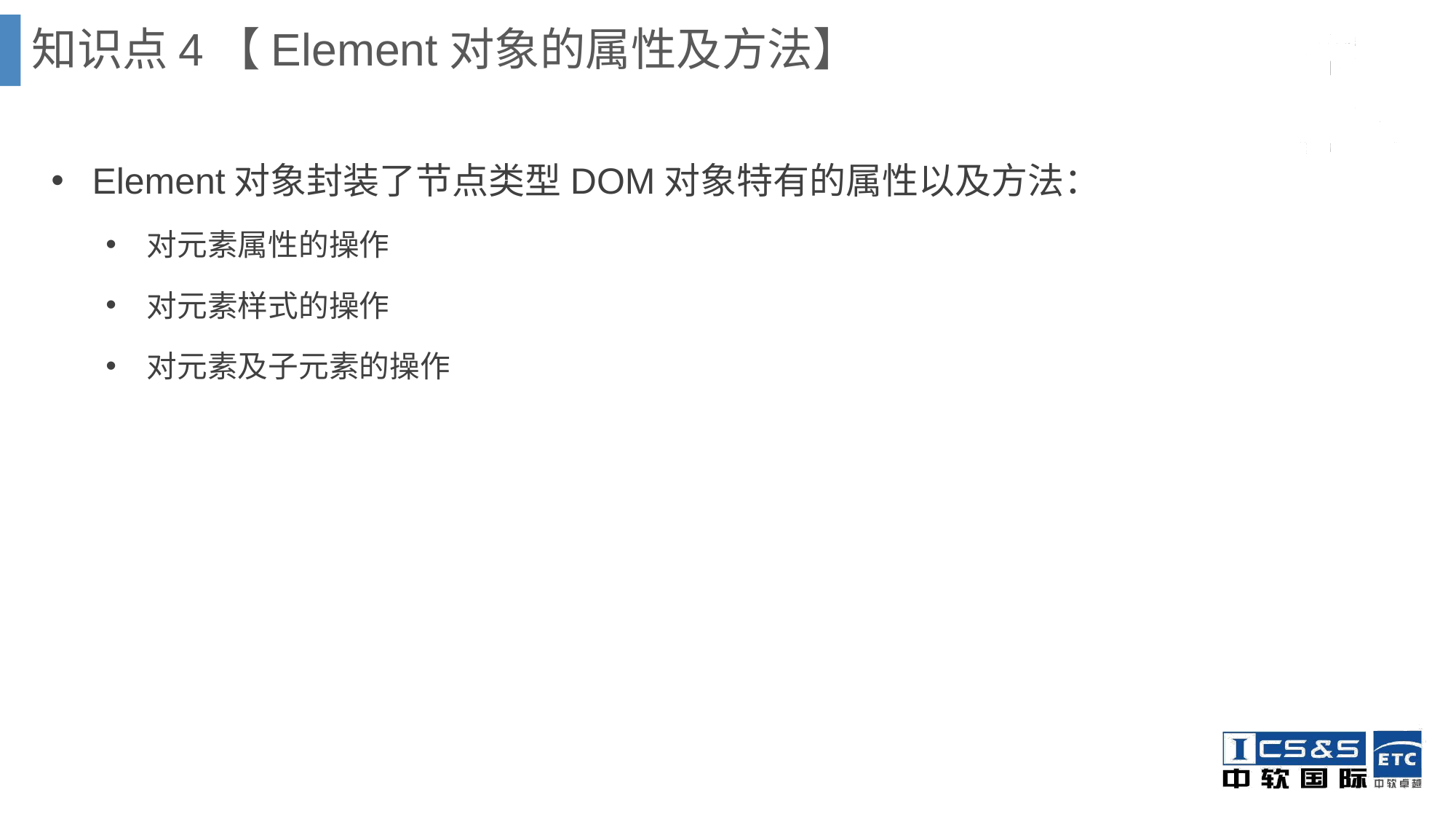

知识点4【Element对象的属性及方法】
Element对象封装了节点类型DOM对象特有的属性以及方法：
对元素属性的操作
对元素样式的操作
对元素及子元素的操作